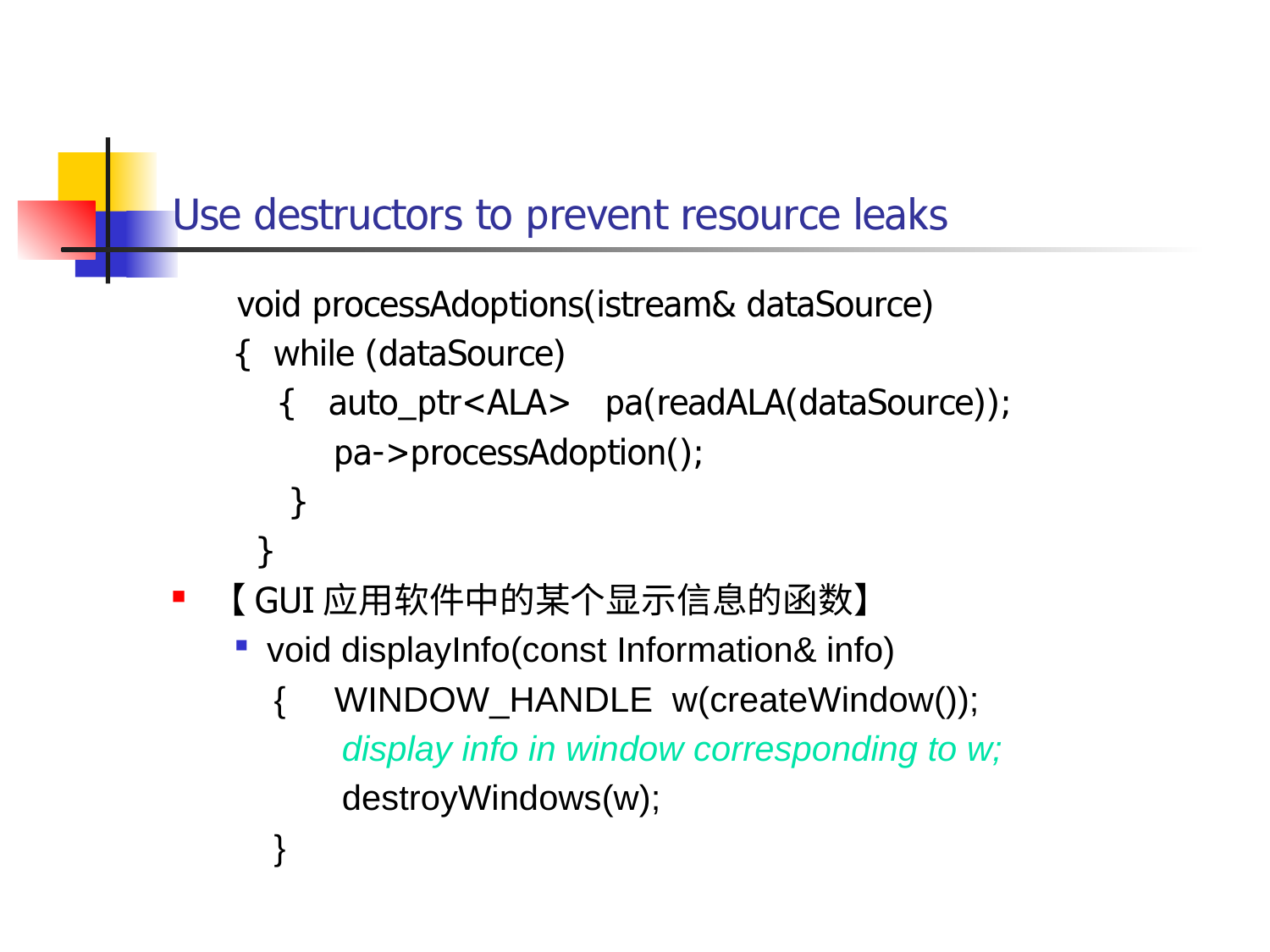

# Use destructors to prevent resource leaks
      void processAdoptions(istream& dataSource)
{  while (dataSource)
    {   auto_ptr<ALA>   pa(readALA(dataSource));
         pa->processAdoption();
     }
  }
【GUI应用软件中的某个显示信息的函数】
void displayInfo(const Information& info)
    {     WINDOW_HANDLE  w(createWindow());
           display info in window corresponding to w;
           destroyWindows(w);
    }